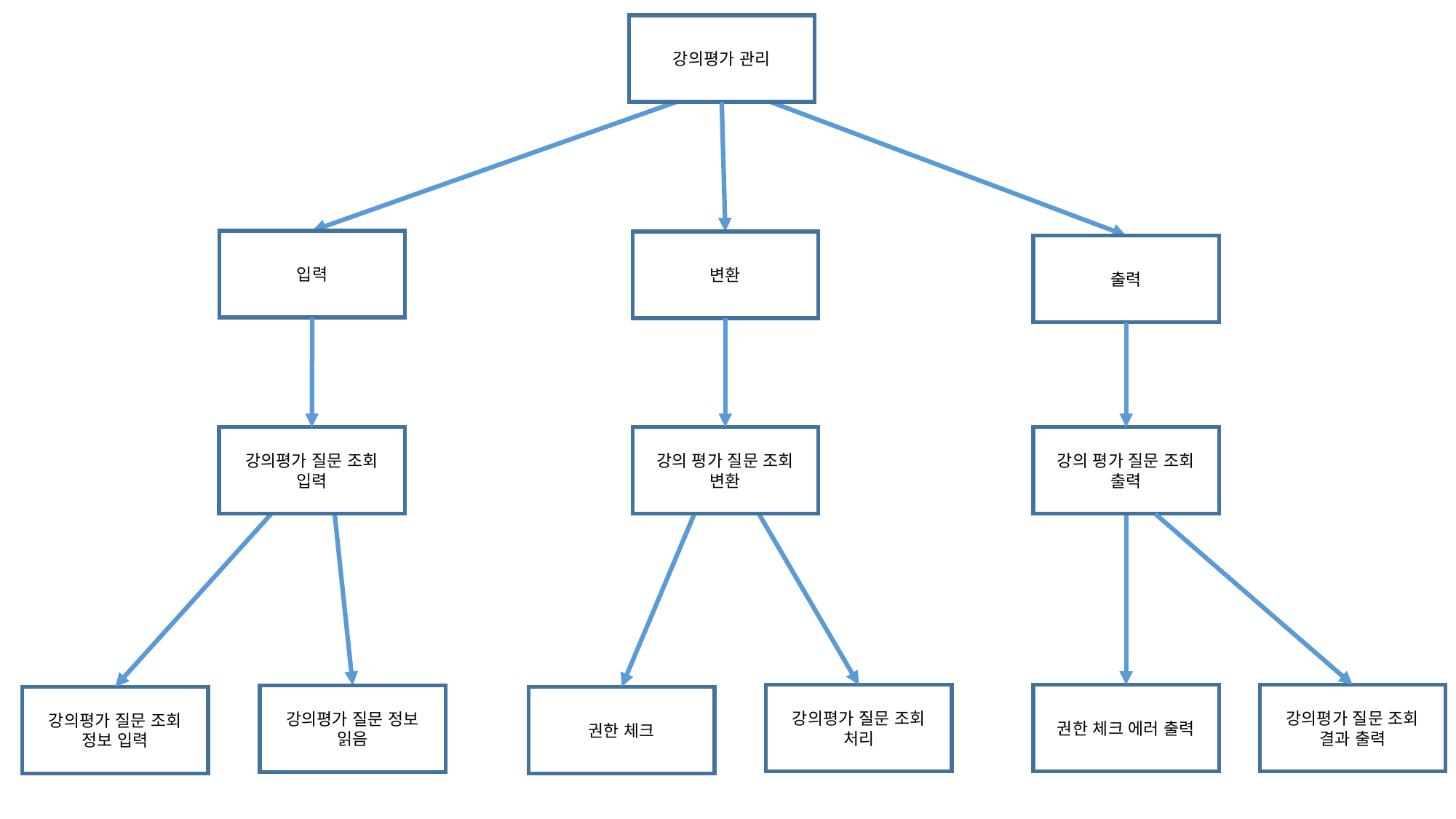

강의평가 관리
입력
변환
출력
강의평가 질문 조회 입력
강의 평가 질문 조회 출력
강의 평가 질문 조회 변환
강의평가 질문 조회 결과 출력
강의평가 질문 조회 처리
권한 체크 에러 출력
강의평가 질문 정보 읽음
권한 체크
강의평가 질문 조회 정보 입력